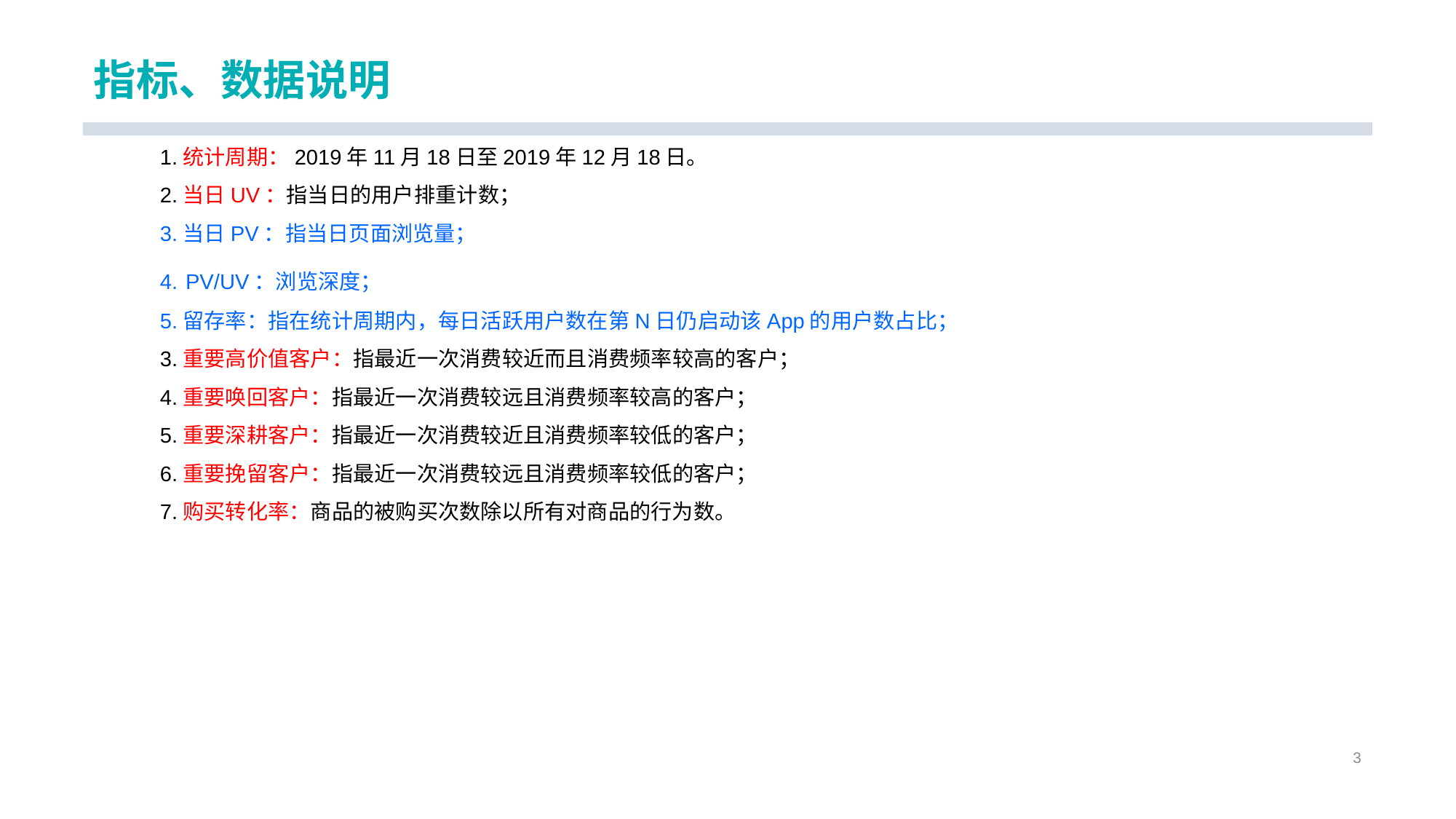

# 指标、数据说明
1.统计周期：2019年11月18日至2019年12月18日。
2.当日UV：指当日的用户排重计数；
3.当日PV：指当日页面浏览量；
4. PV/UV：浏览深度；
5.留存率：指在统计周期内，每日活跃用户数在第N日仍启动该App的用户数占比；
3.重要高价值客户：指最近一次消费较近而且消费频率较高的客户；
4.重要唤回客户：指最近一次消费较远且消费频率较高的客户；
5.重要深耕客户：指最近一次消费较近且消费频率较低的客户；
6.重要挽留客户：指最近一次消费较远且消费频率较低的客户；
7.购买转化率：商品的被购买次数除以所有对商品的行为数。
3